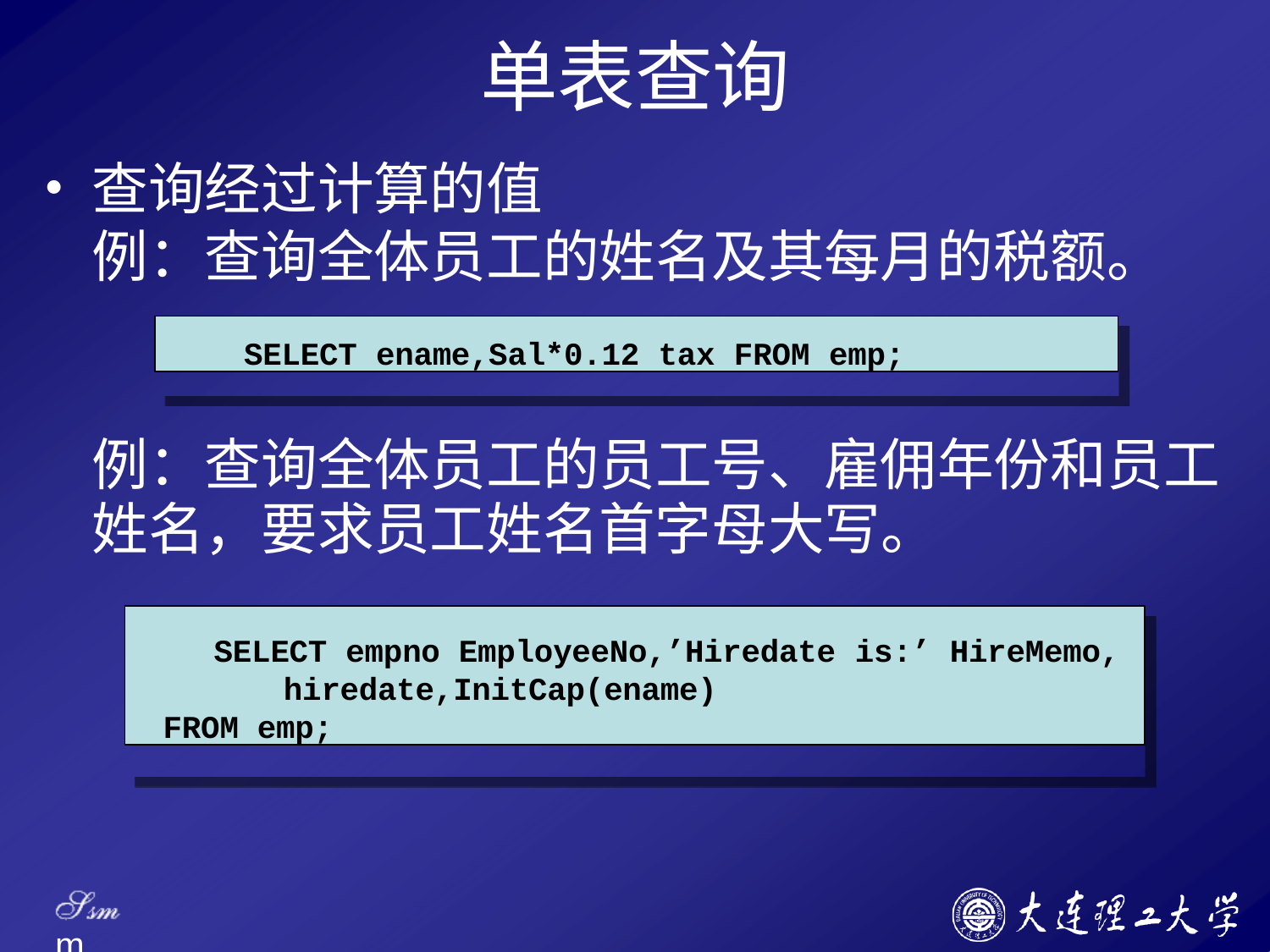

# 单表查询
查询经过计算的值
例：查询全体员工的姓名及其每月的税额。
SELECT ename,Sal*0.12 tax FROM emp;

例：查询全体员工的员工号、雇佣年份和员工 姓名，要求员工姓名首字母大写。
SELECT empno EmployeeNo,’Hiredate is:’ HireMemo,  hiredate,InitCap(ename)
FROM emp;

Ssm